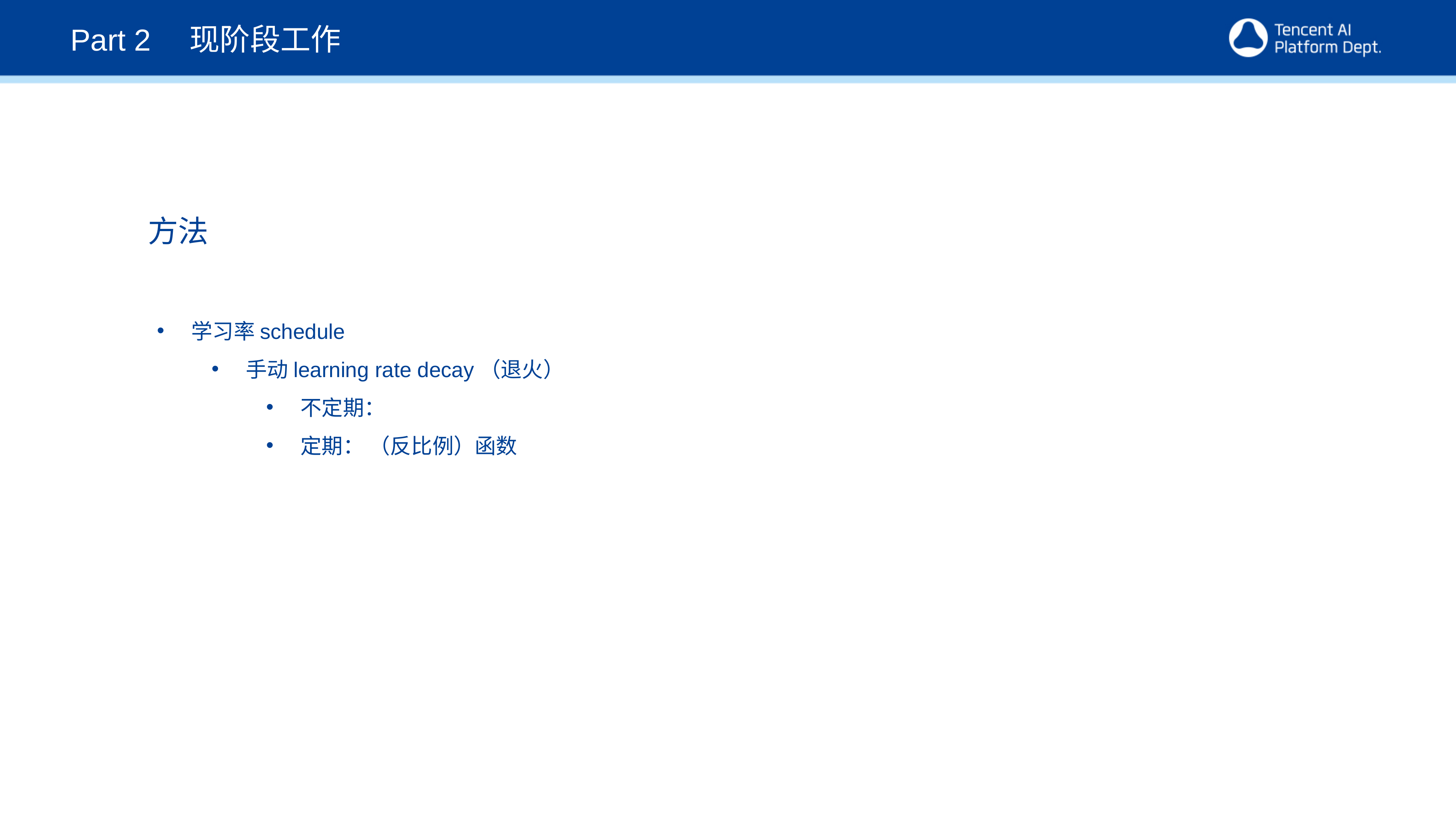

现阶段工作
Part 2
方法
学习率schedule
手动learning rate decay（退火）
不定期：
定期： （反比例）函数